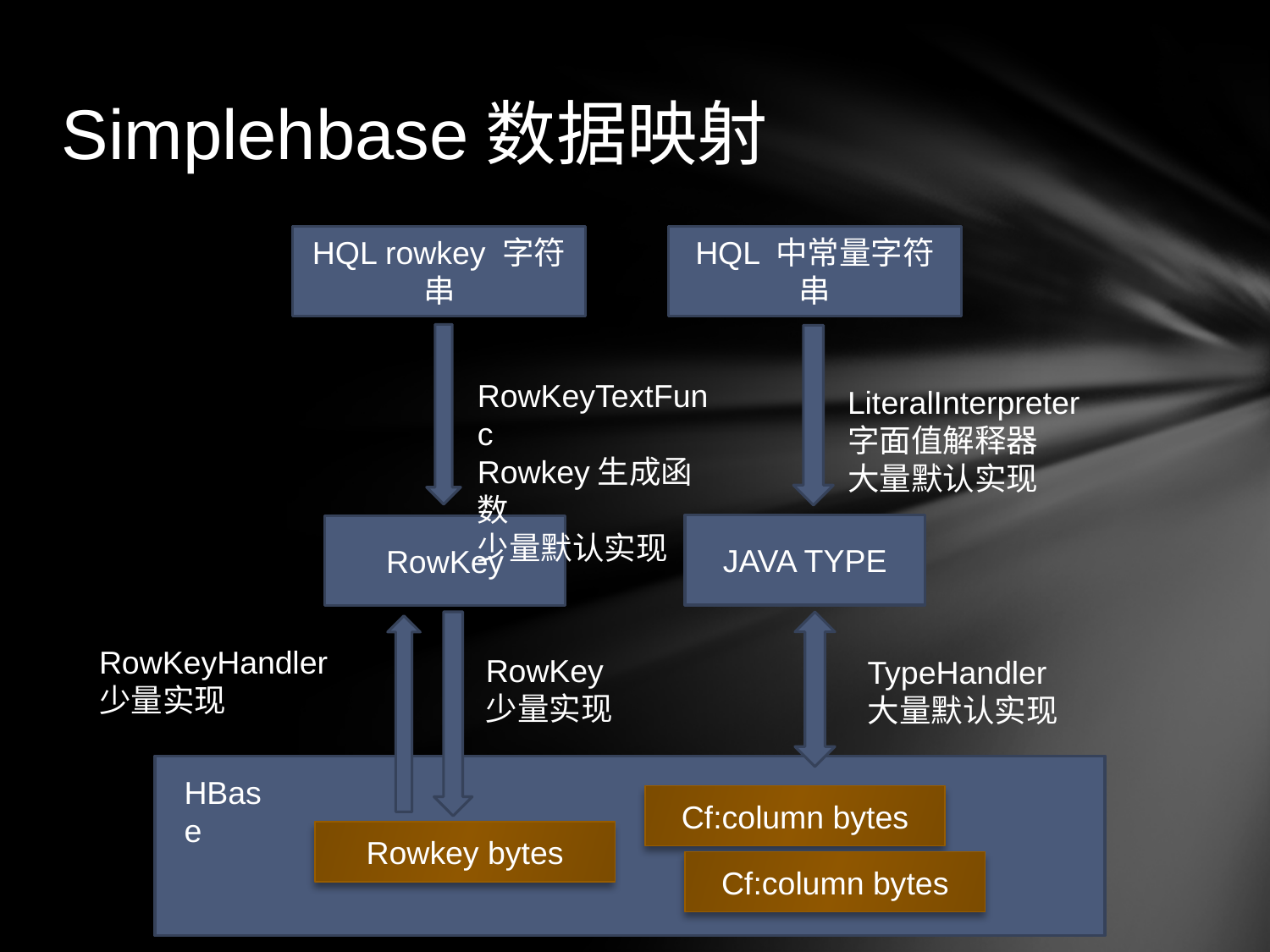

# Simplehbase数据映射
HQL rowkey 字符串
HQL 中常量字符串

RowKeyTextFunc
Rowkey生成函数
少量默认实现
LiteralInterpreter
字面值解释器
大量默认实现
JAVA TYPE
RowKey

RowKeyHandler
少量实现
RowKey
少量实现
TypeHandler
大量默认实现

HBase
Cf:column bytes
Rowkey bytes
Cf:column bytes